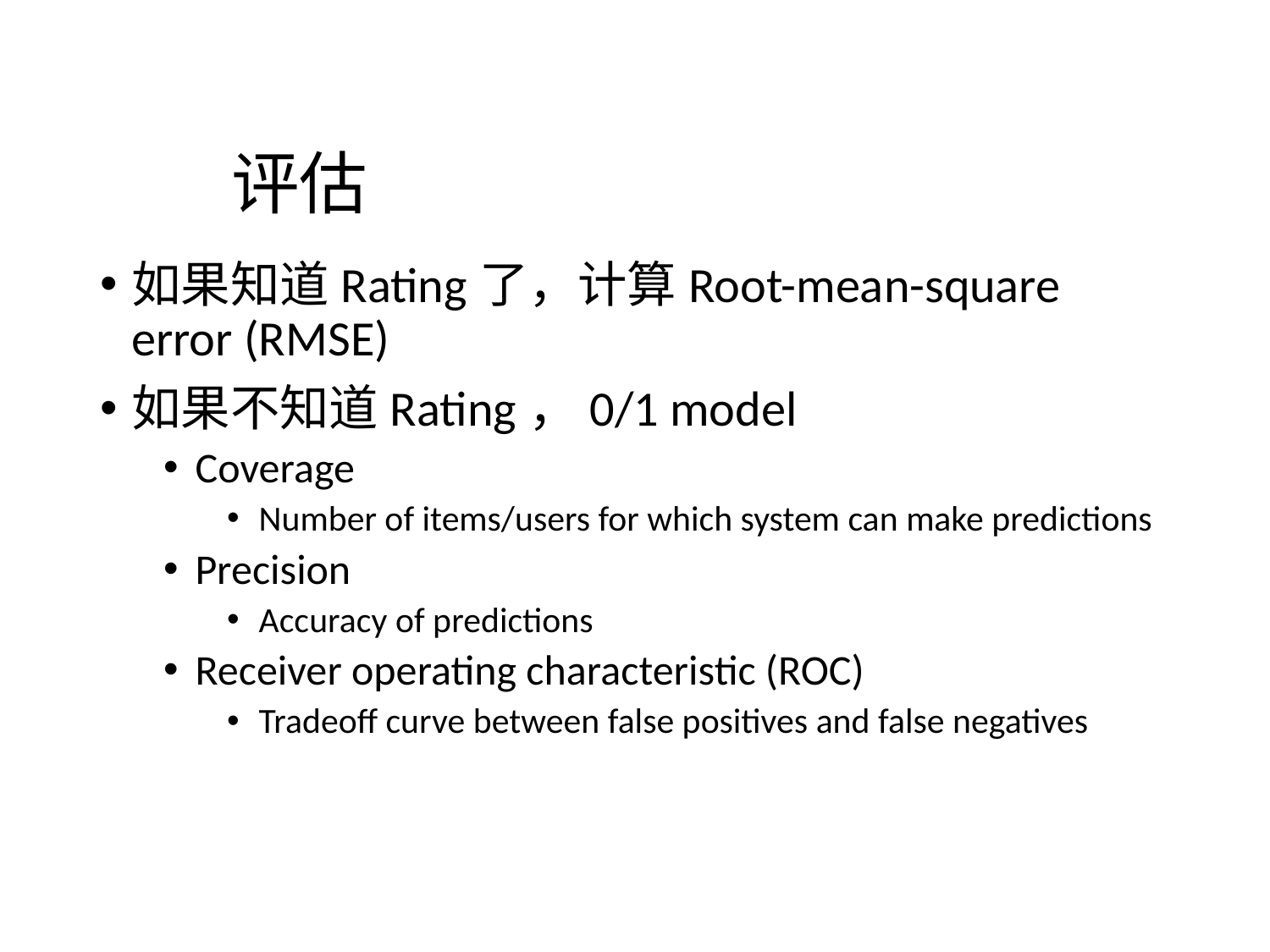

# 评估
如果知道Rating了，计算Root-mean-square error (RMSE)
如果不知道Rating，0/1 model
Coverage
Number of items/users for which system can make predictions
Precision
Accuracy of predictions
Receiver operating characteristic (ROC)
Tradeoff curve between false positives and false negatives